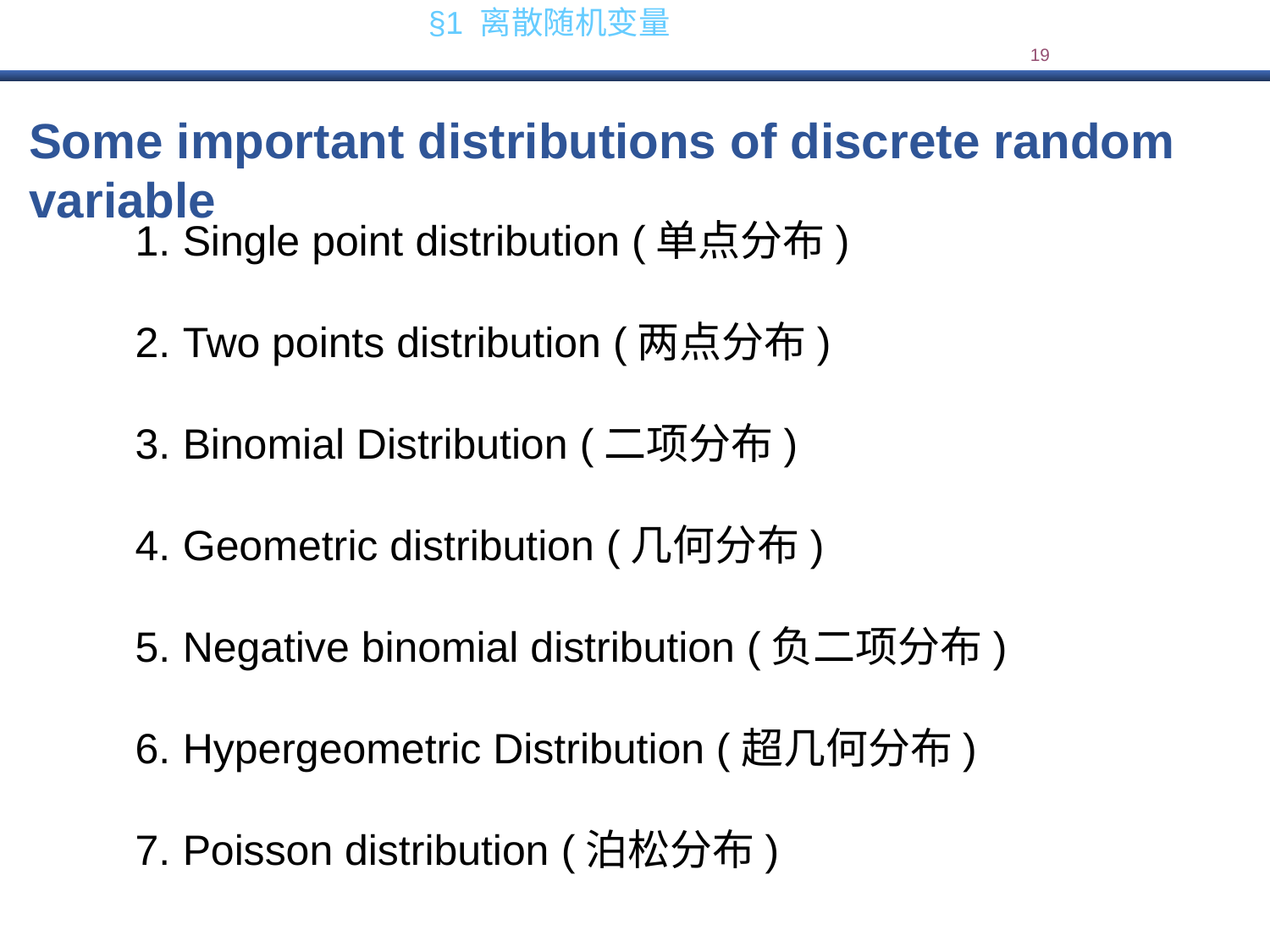

Some important distributions of discrete random variable
Single point distribution (单点分布)

Two points distribution (两点分布)

Binomial Distribution (二项分布)

Geometric distribution (几何分布)

Negative binomial distribution (负二项分布)

Hypergeometric Distribution (超几何分布)

Poisson distribution (泊松分布)